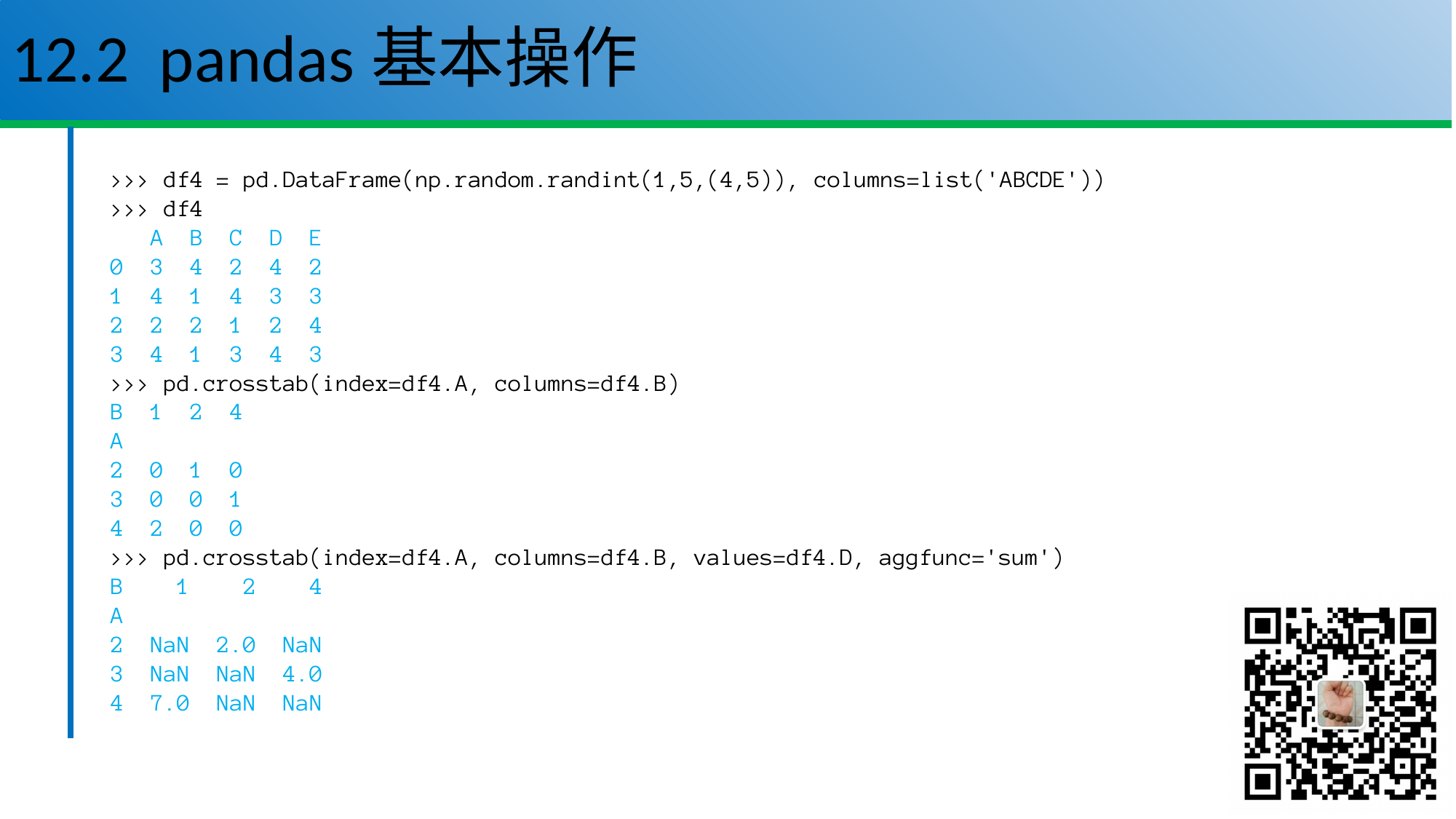

# 12.2  pandas基本操作
>>> df4 = pd.DataFrame(np.random.randint(1,5,(4,5)), columns=list('ABCDE'))
>>> df4
   A  B  C  D  E
0  3  4  2  4  2
1  4  1  4  3  3
2  2  2  1  2  4
3  4  1  3  4  3
>>> pd.crosstab(index=df4.A, columns=df4.B)
B  1  2  4
A
2  0  1  0
3  0  0  1
4  2  0  0
>>> pd.crosstab(index=df4.A, columns=df4.B, values=df4.D, aggfunc='sum')
B    1    2    4
A
2  NaN  2.0  NaN
3  NaN  NaN  4.0
4  7.0  NaN  NaN
99